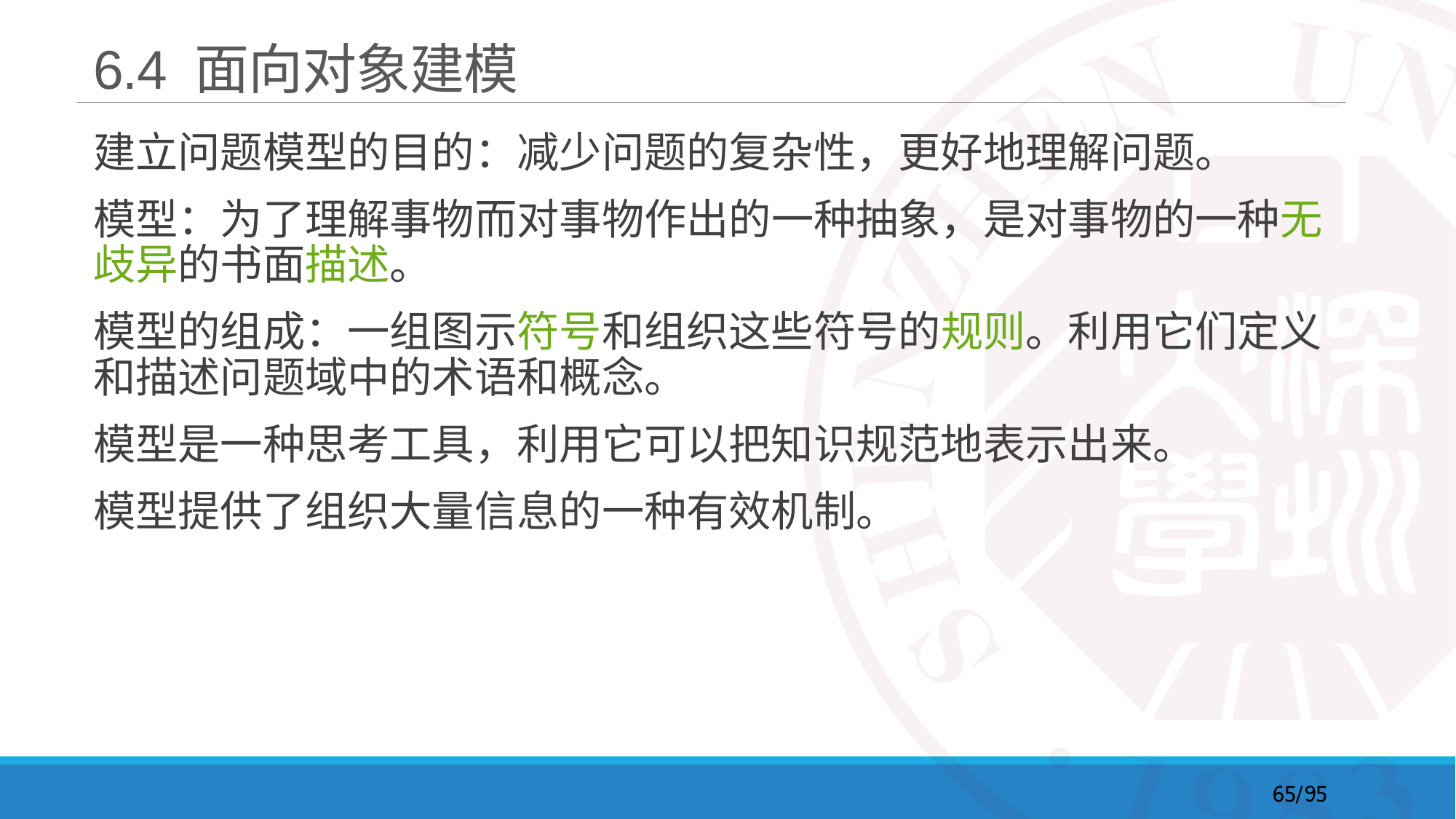

# 6.4 面向对象建模
建立问题模型的目的：减少问题的复杂性，更好地理解问题。
模型：为了理解事物而对事物作出的一种抽象，是对事物的一种无歧异的书面描述。
模型的组成：一组图示符号和组织这些符号的规则。利用它们定义和描述问题域中的术语和概念。
模型是一种思考工具，利用它可以把知识规范地表示出来。
模型提供了组织大量信息的一种有效机制。
65/95